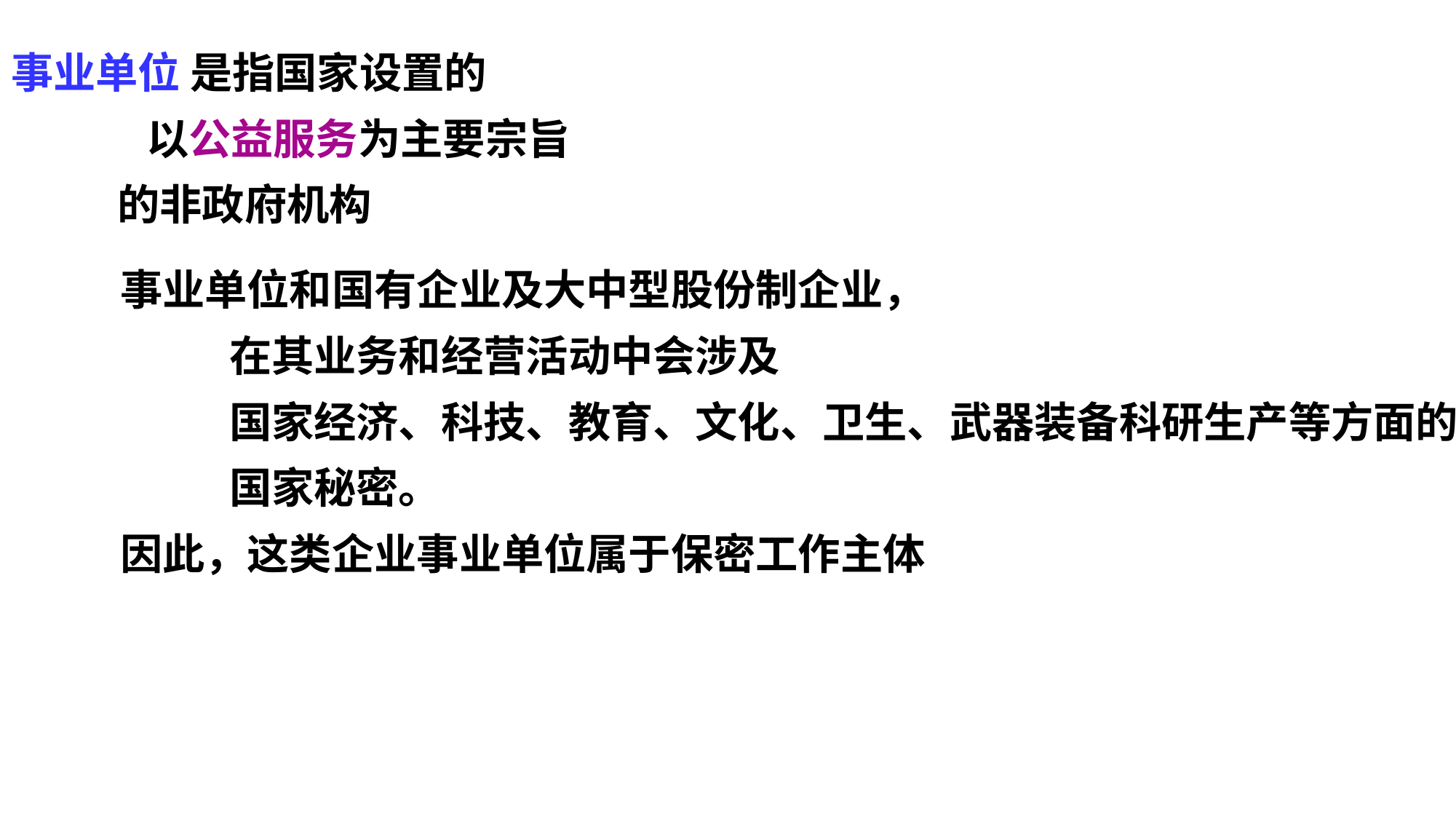

事业单位 是指国家设置的
             以公益服务为主要宗旨
          的非政府机构

	事业单位和国有企业及大中型股份制企业，
		在其业务和经营活动中会涉及
		国家经济、科技、教育、文化、卫生、武器装备科研生产等方面的
		国家秘密。
	因此，这类企业事业单位属于保密工作主体